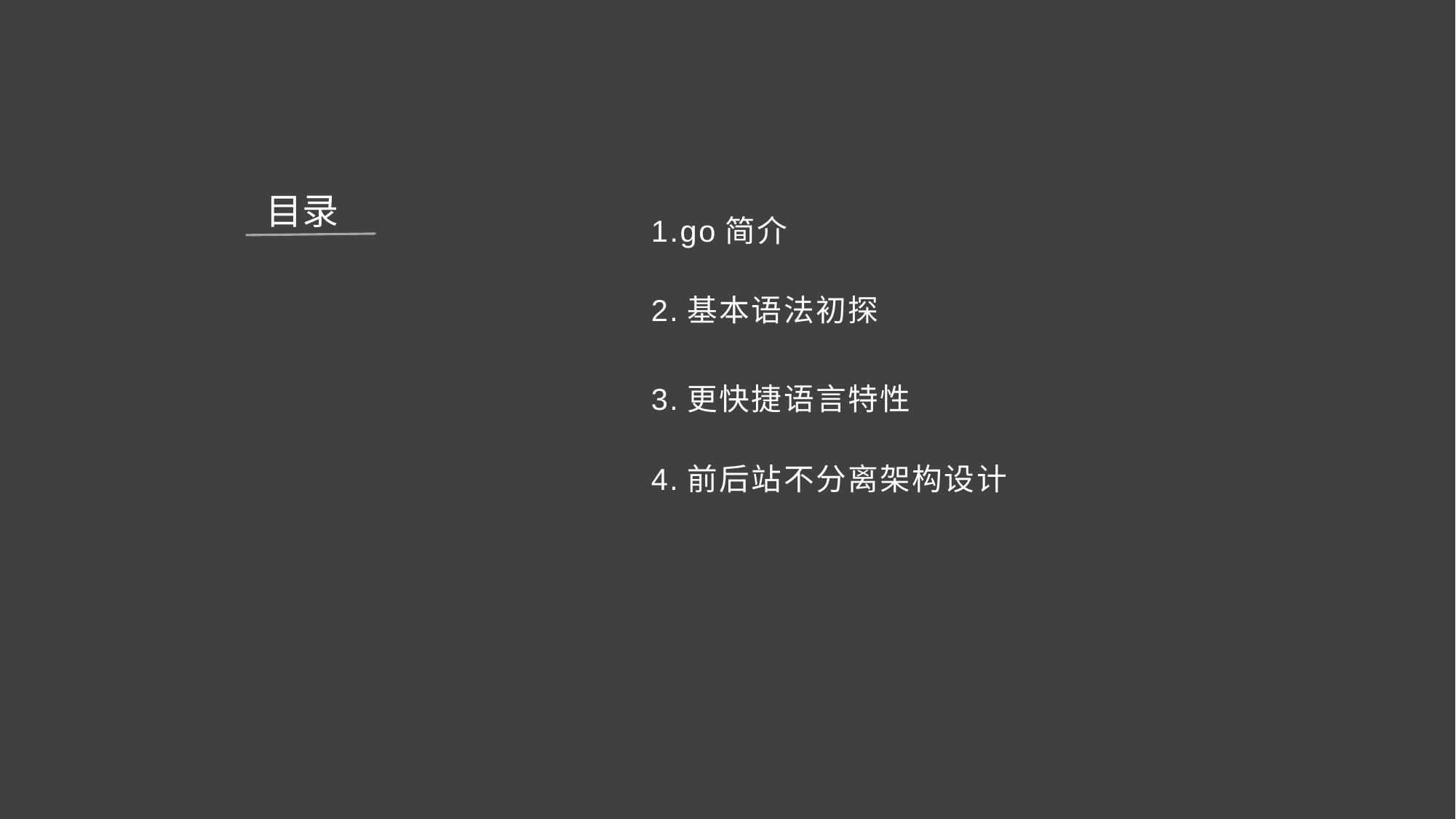

目录
01
1.go简介
CONTENTS
02
2.基本语法初探
03
3.更快捷语言特性
04
4.前后站不分离架构设计
05